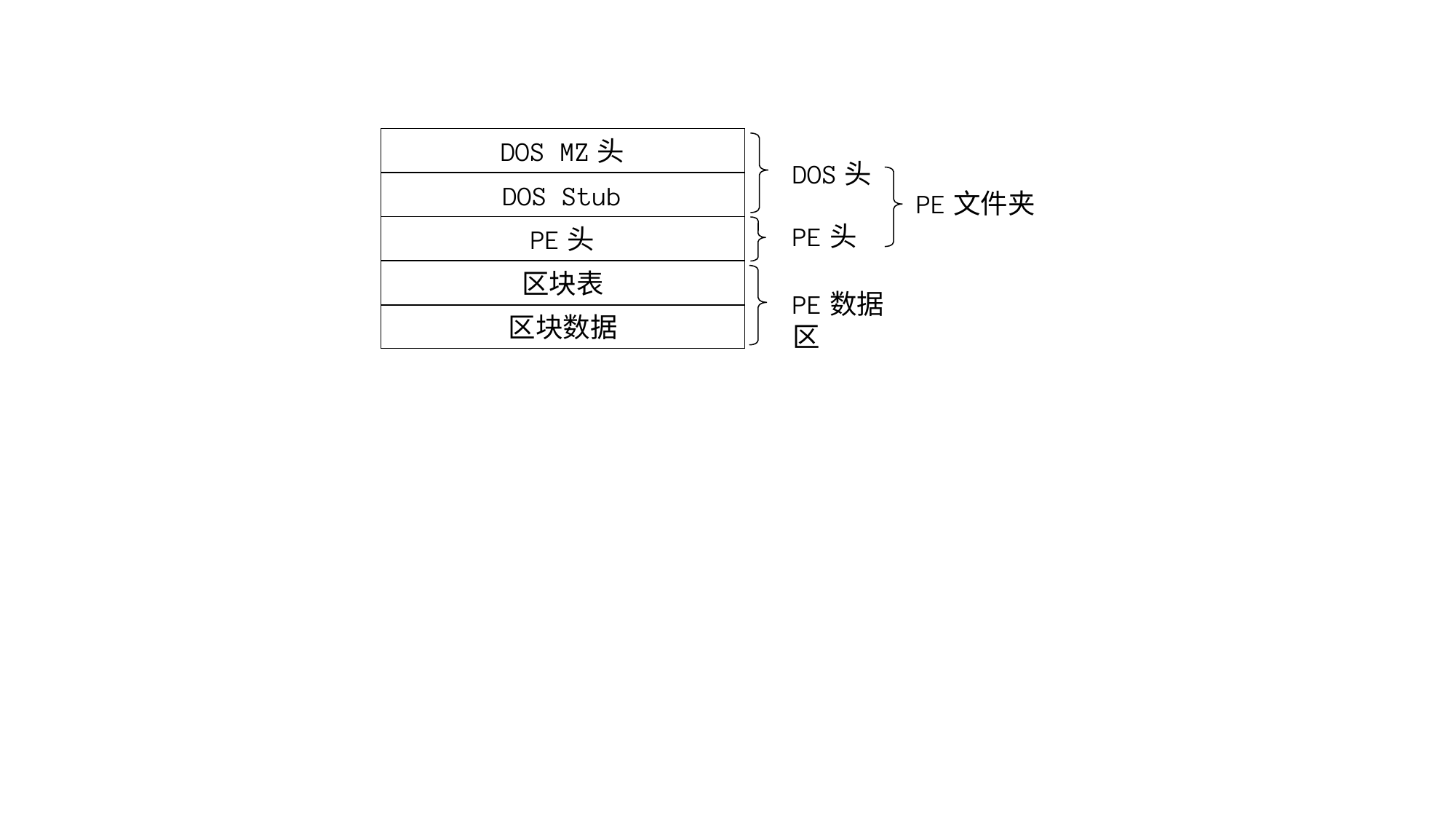

DOS MZ头

DOS头

DOS Stub
PE文件夹
PE头
PE头

区块表

PE数据区
区块数据